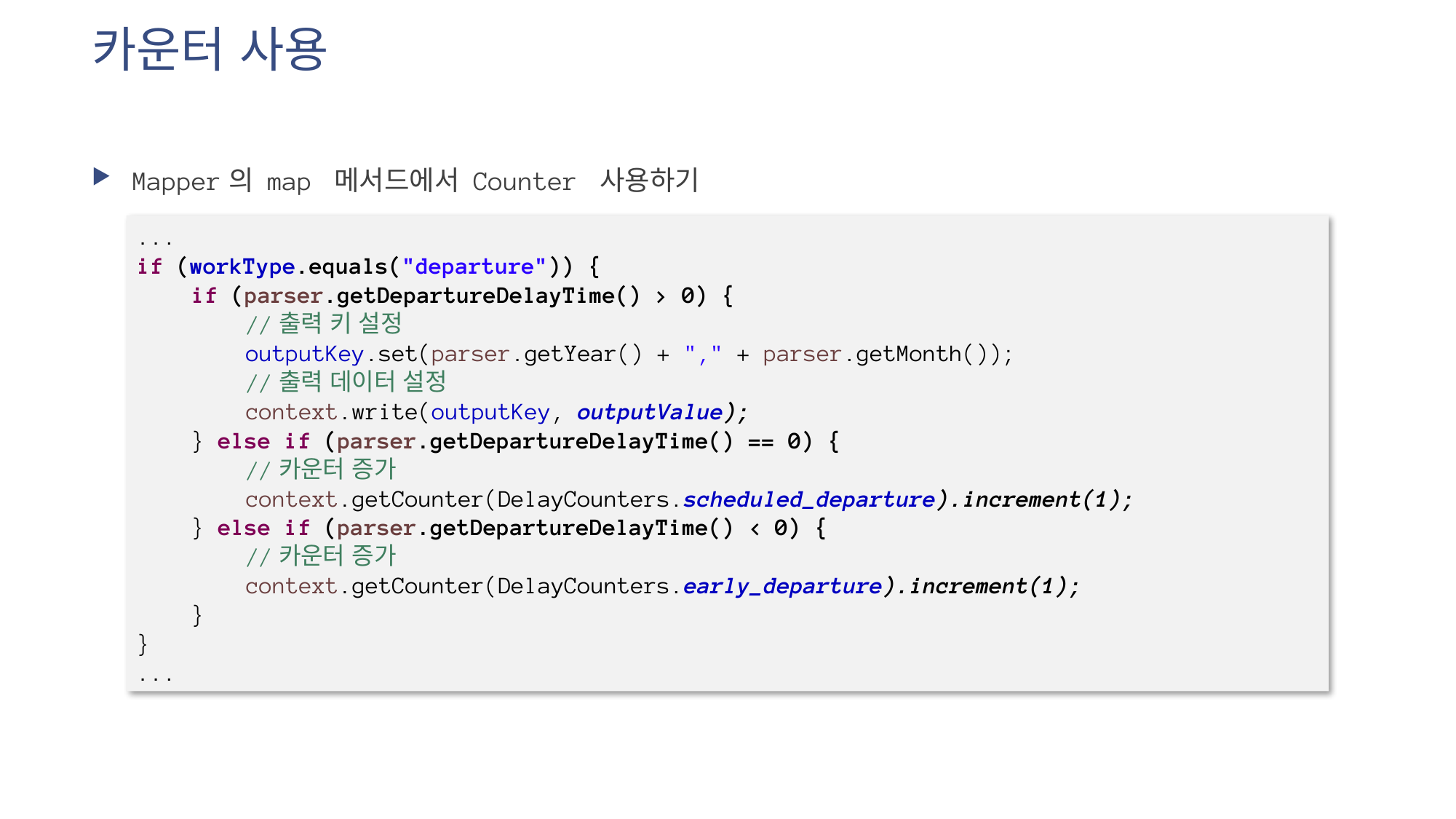

# 카운터 사용
Mapper의 map 메서드에서 Counter 사용하기

...
if (workType.equals("departure")) {
if (parser.getDepartureDelayTime() > 0) {
//출력 키 설정
outputKey.set(parser.getYear() + "," + parser.getMonth());
//출력 데이터 설정
context.write(outputKey, outputValue);
} else if (parser.getDepartureDelayTime() == 0) {
//카운터 증가
context.getCounter(DelayCounters.scheduled_departure).increment(1);
} else if (parser.getDepartureDelayTime() < 0) {
//카운터 증가
context.getCounter(DelayCounters.early_departure).increment(1);
}
}
...